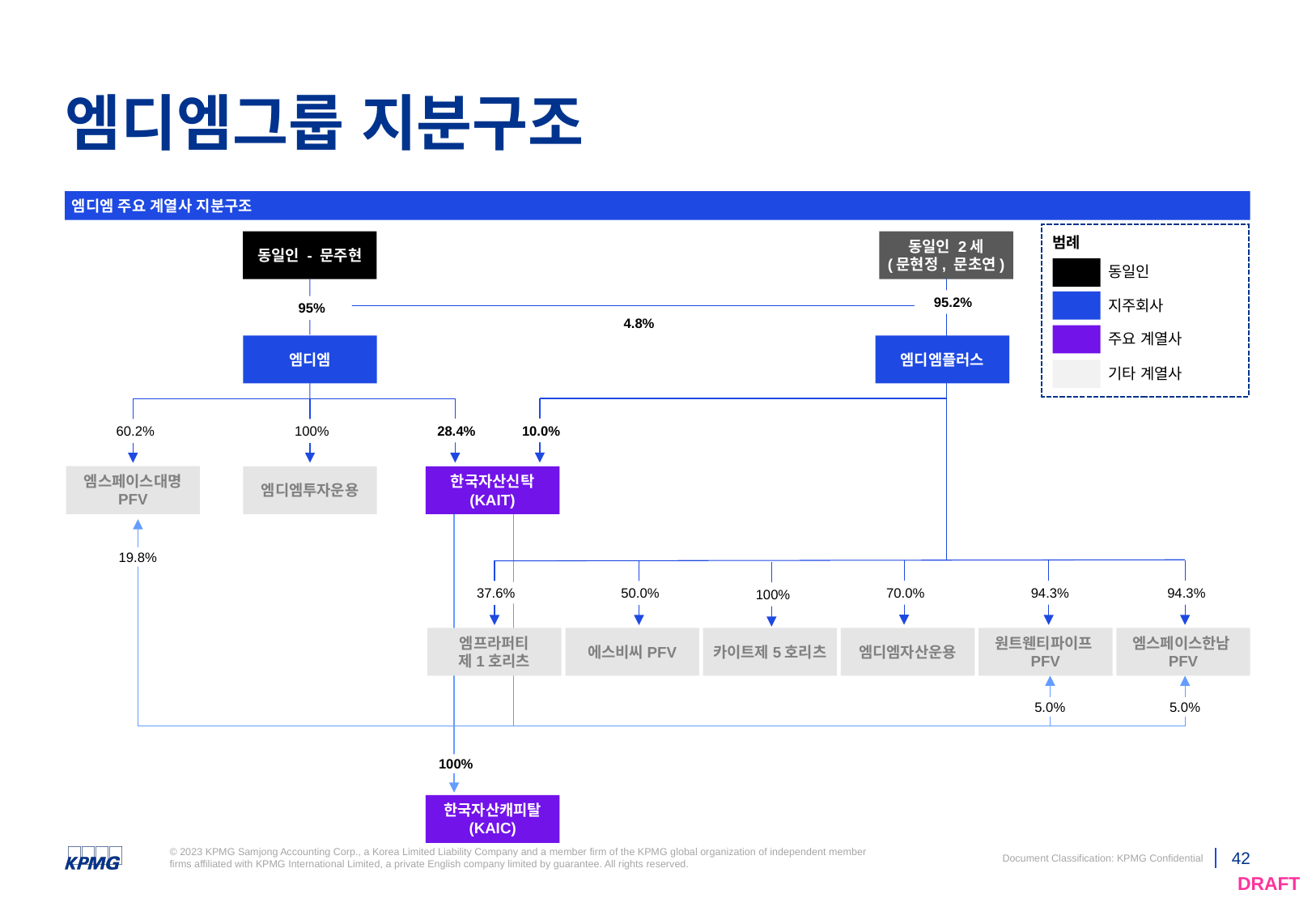

# 엠디엠그룹 지분구조
엠디엠 주요 계열사 지분구조

범례
동일인 - 문주현
동일인 2세
(문현정, 문초연)
동일인

95.2%
지주회사

95%
4.8%
주요 계열사

엠디엠
엠디엠플러스
기타 계열사

10.0%
28.4%
60.2%
100%
엠스페이스대명 PFV
엠디엠투자운용
한국자산신탁
(KAIT)
19.8%
70.0%
94.3%
94.3%
37.6%
50.0%
100%
엠프라퍼티
제1호리츠
에스비씨PFV
카이트제5호리츠
엠디엠자산운용
원트웬티파이프PFV
엠스페이스한남PFV
5.0%
5.0%
100%
한국자산캐피탈
(KAIC)